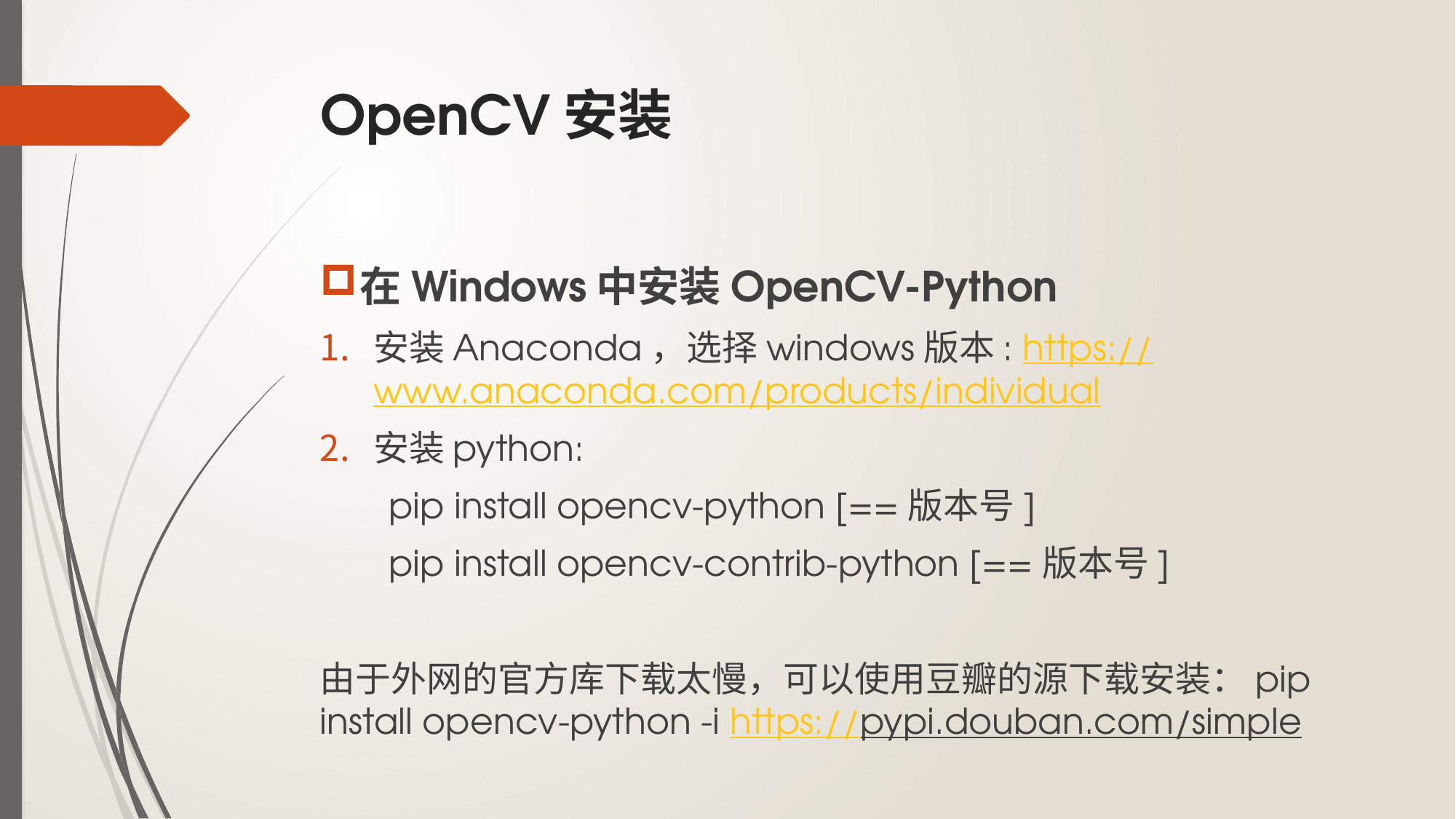

# OpenCV安装
在Windows中安装OpenCV-Python
安装Anaconda，选择windows版本: https://www.anaconda.com/products/individual
安装python:
       pip install opencv-python [==版本号]
       pip install opencv-contrib-python [==版本号]

由于外网的官方库下载太慢，可以使用豆瓣的源下载安装：pip install opencv-python -i https://pypi.douban.com/simple